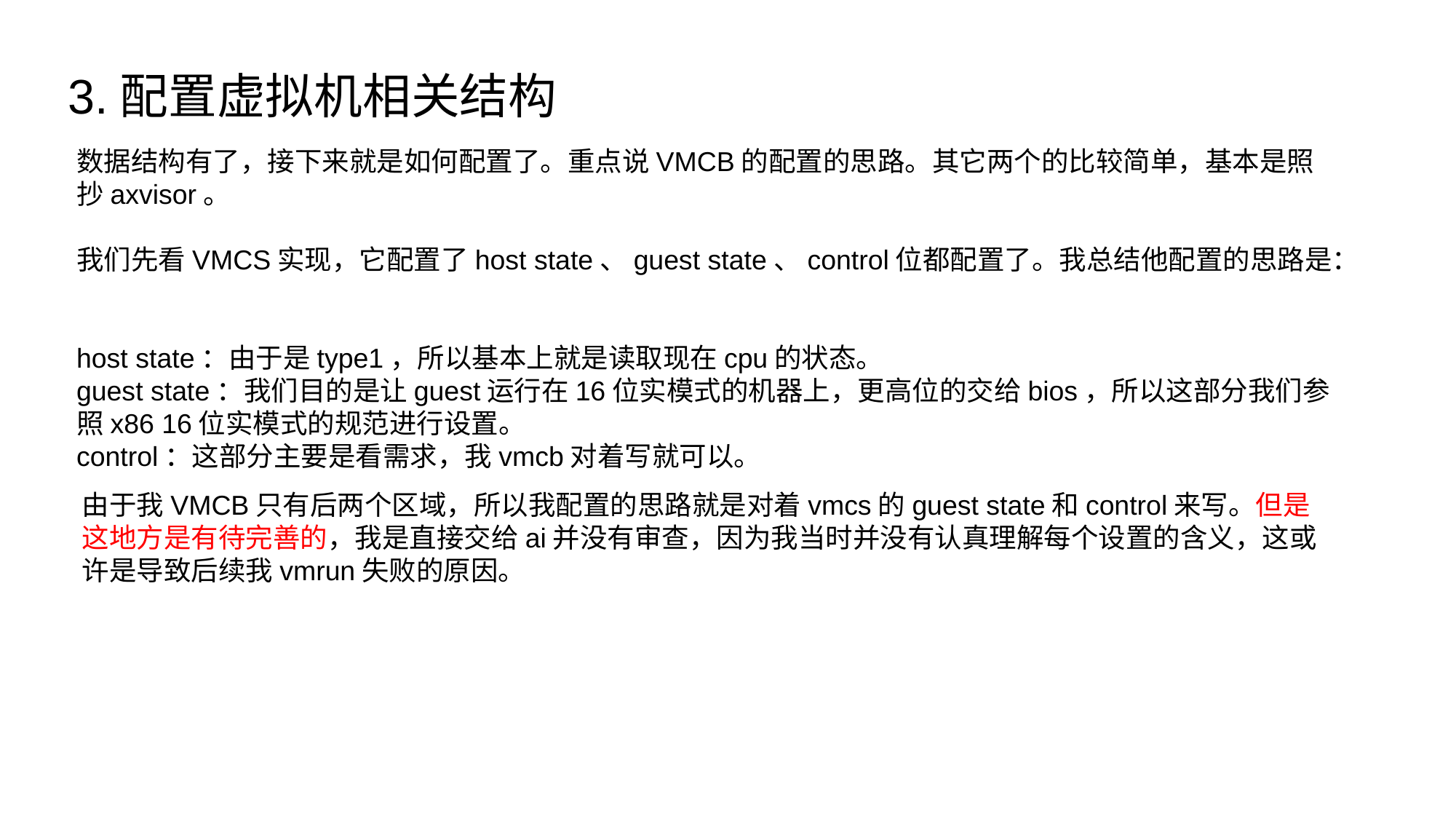

3.配置虚拟机相关结构

数据结构有了，接下来就是如何配置了。重点说VMCB的配置的思路。其它两个的比较简单，基本是照抄axvisor。
我们先看VMCS实现，它配置了host state、guest state、control位都配置了。我总结他配置的思路是：
host state：由于是type1，所以基本上就是读取现在cpu的状态。
guest state：我们目的是让guest运行在16位实模式的机器上，更高位的交给bios，所以这部分我们参照x86 16位实模式的规范进行设置。
control：这部分主要是看需求，我vmcb对着写就可以。
由于我VMCB只有后两个区域，所以我配置的思路就是对着vmcs的guest state和control来写。但是这地方是有待完善的，我是直接交给ai并没有审查，因为我当时并没有认真理解每个设置的含义，这或许是导致后续我vmrun失败的原因。
22